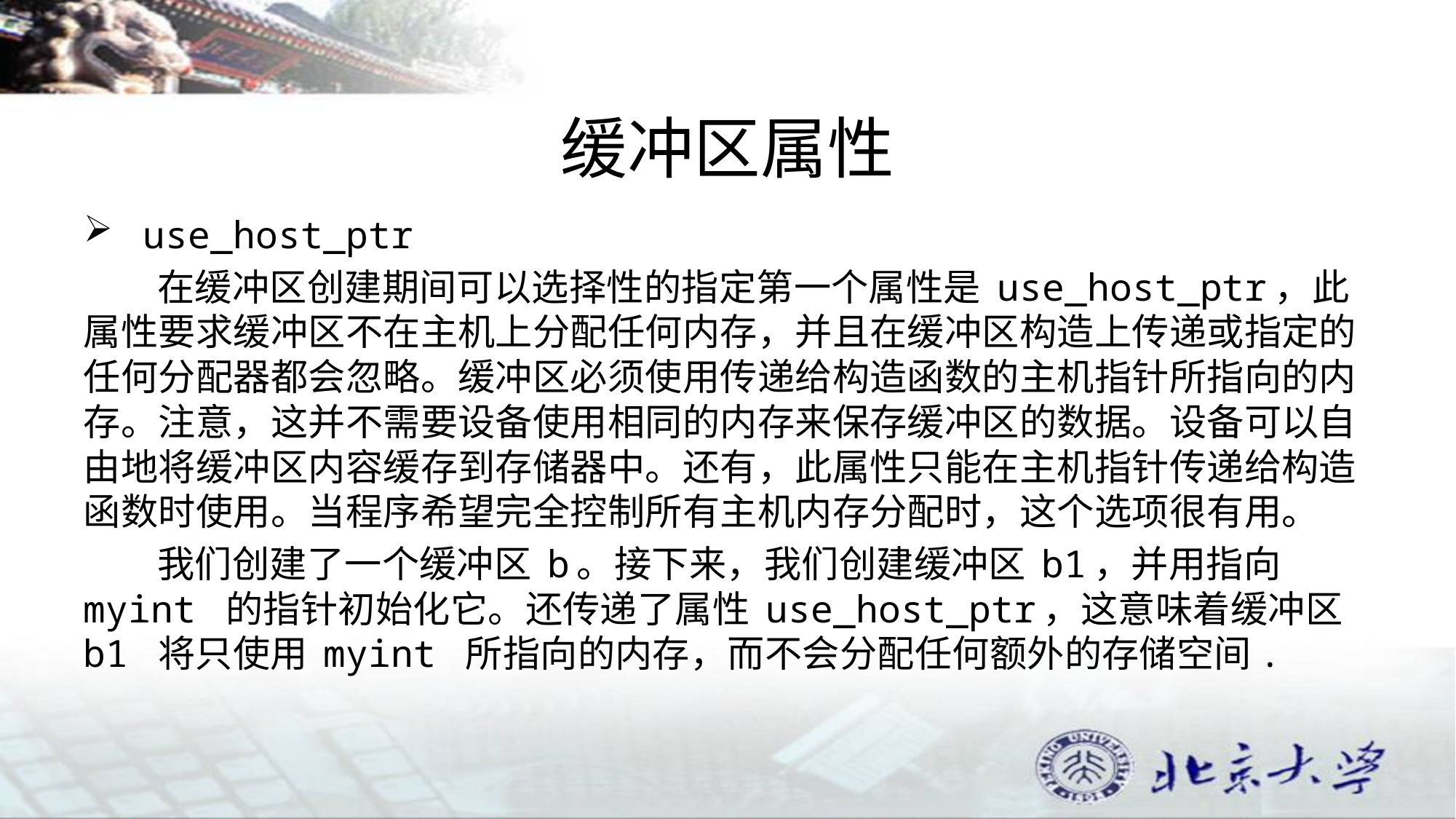

# 缓冲区属性
 use_host_ptr
        在缓冲区创建期间可以选择性的指定第一个属性是 use_host_ptr，此属性要求缓冲区不在主机上分配任何内存，并且在缓冲区构造上传递或指定的任何分配器都会忽略。缓冲区必须使用传递给构造函数的主机指针所指向的内存。注意，这并不需要设备使用相同的内存来保存缓冲区的数据。设备可以自由地将缓冲区内容缓存到存储器中。还有，此属性只能在主机指针传递给构造函数时使用。当程序希望完全控制所有主机内存分配时，这个选项很有用。
        我们创建了一个缓冲区 b。接下来，我们创建缓冲区 b1，并用指向 myint 的指针初始化它。还传递了属性 use_host_ptr，这意味着缓冲区 b1 将只使用 myint 所指向的内存，而不会分配任何额外的存储空间.